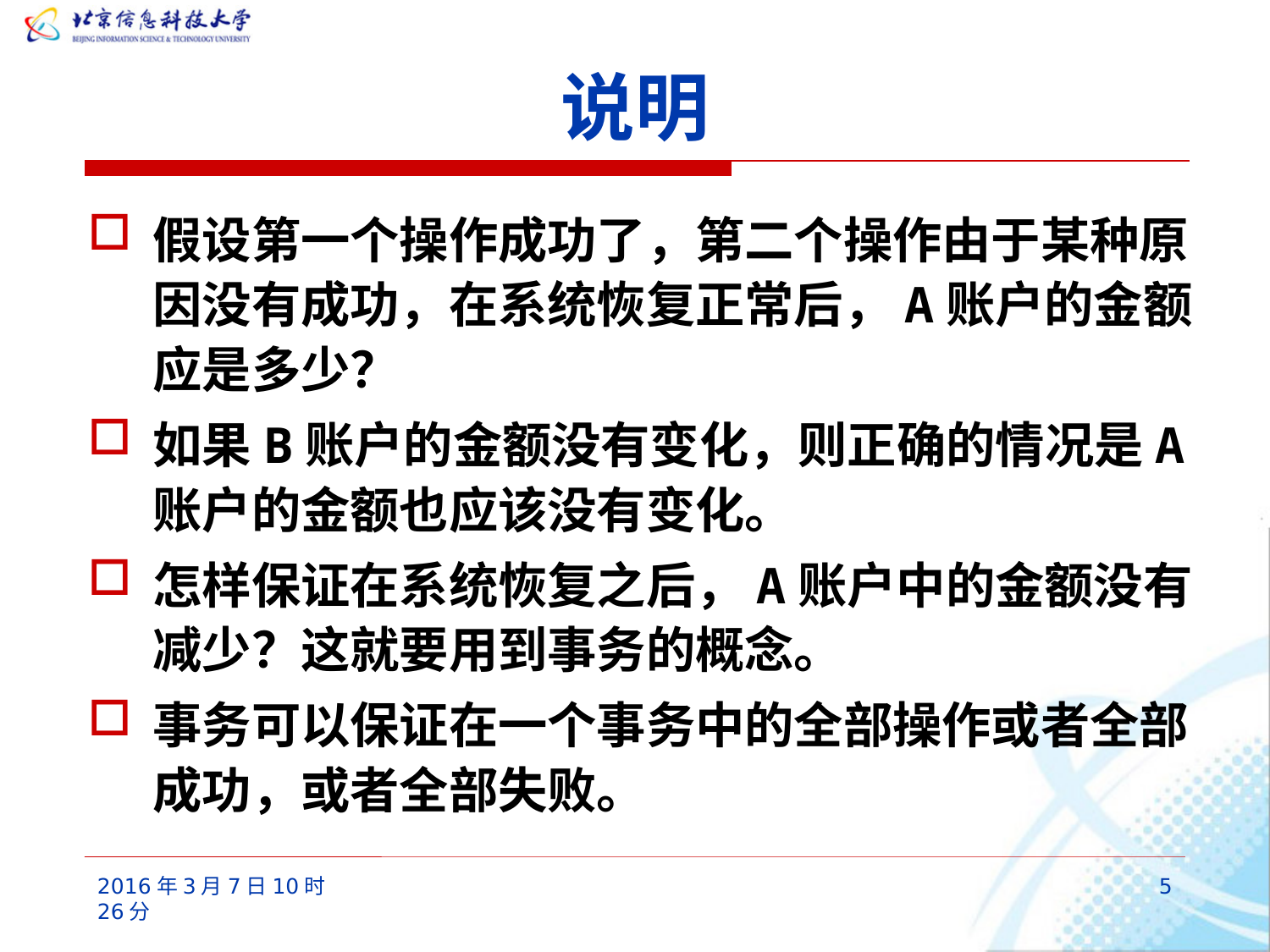

# 说明
假设第一个操作成功了，第二个操作由于某种原因没有成功，在系统恢复正常后，A账户的金额应是多少？
如果B账户的金额没有变化，则正确的情况是A账户的金额也应该没有变化。
怎样保证在系统恢复之后，A账户中的金额没有减少？这就要用到事务的概念。
事务可以保证在一个事务中的全部操作或者全部成功，或者全部失败。
2016年3月7日10时26分
5